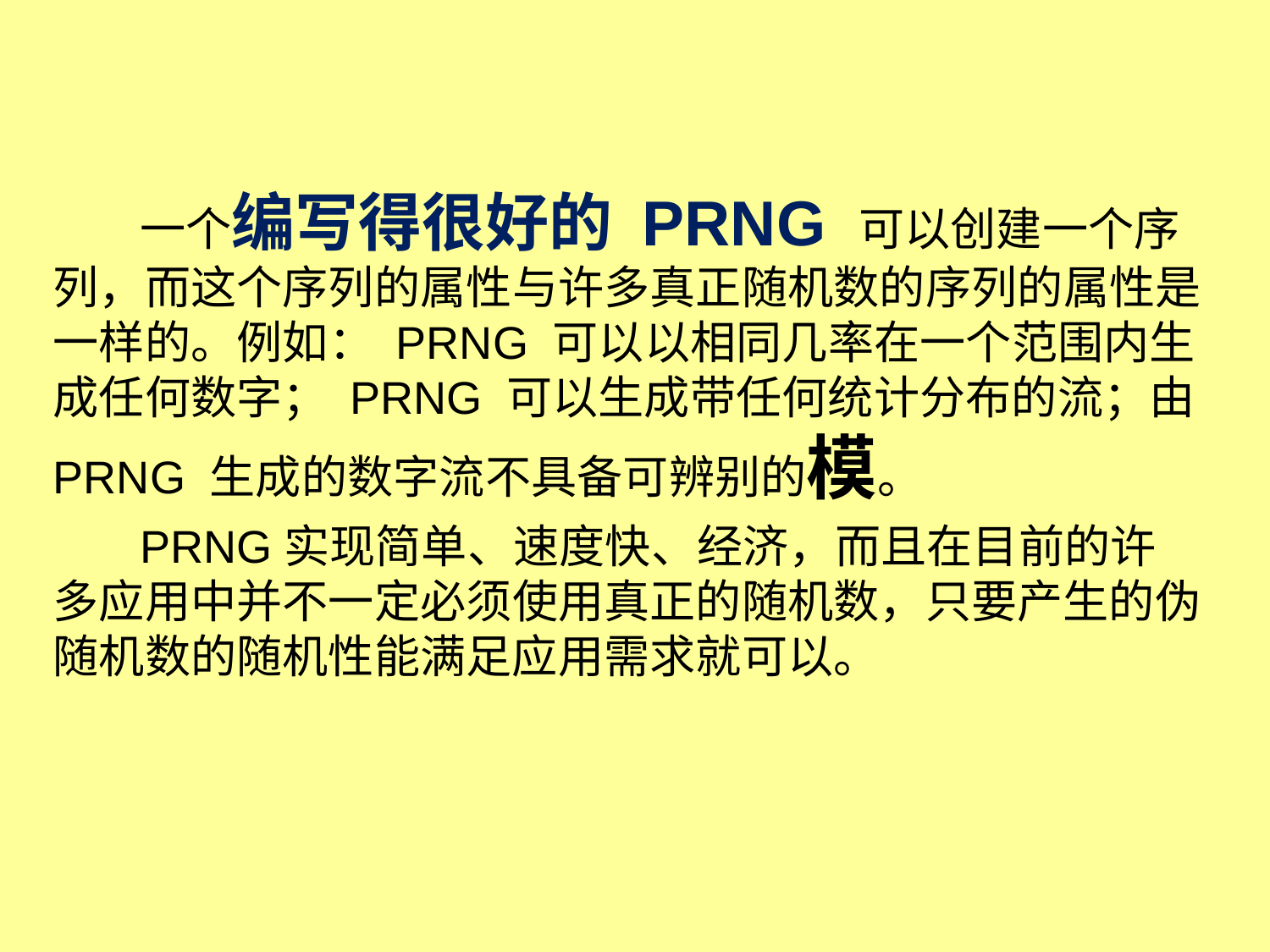

#
一个编写得很好的 PRNG 可以创建一个序列，而这个序列的属性与许多真正随机数的序列的属性是一样的。例如： PRNG 可以以相同几率在一个范围内生成任何数字； PRNG 可以生成带任何统计分布的流；由 PRNG 生成的数字流不具备可辨别的模。
PRNG实现简单、速度快、经济，而且在目前的许多应用中并不一定必须使用真正的随机数，只要产生的伪随机数的随机性能满足应用需求就可以。